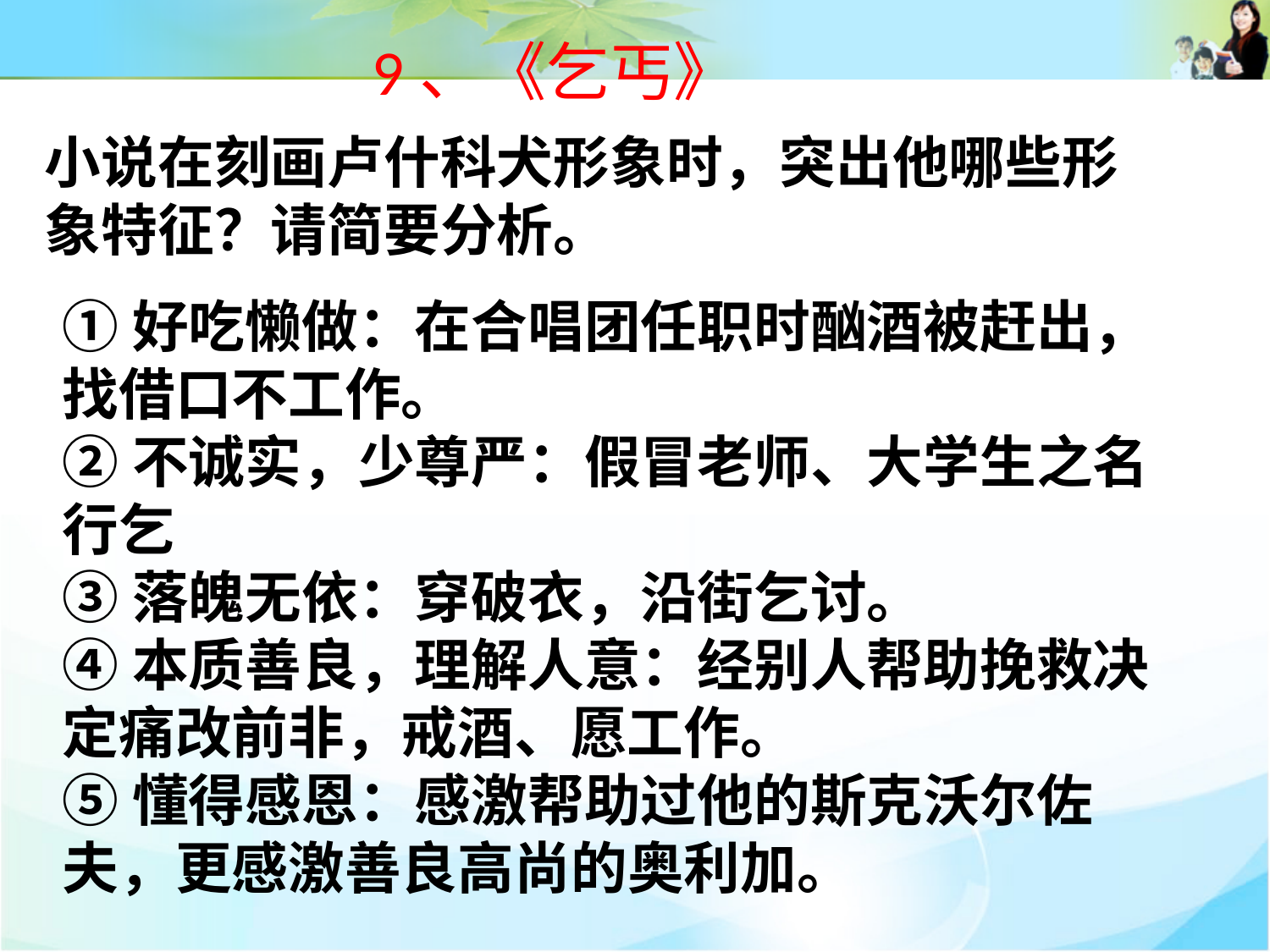

9、《乞丐》
小说在刻画卢什科犬形象时，突出他哪些形象特征？请简要分析。
①好吃懒做：在合唱团任职时酗酒被赶出，找借口不工作。
②不诚实，少尊严：假冒老师、大学生之名行乞
③落魄无依：穿破衣，沿街乞讨。
④本质善良，理解人意：经别人帮助挽救决定痛改前非，戒酒、愿工作。
⑤懂得感恩：感激帮助过他的斯克沃尔佐夫，更感激善良高尚的奥利加。